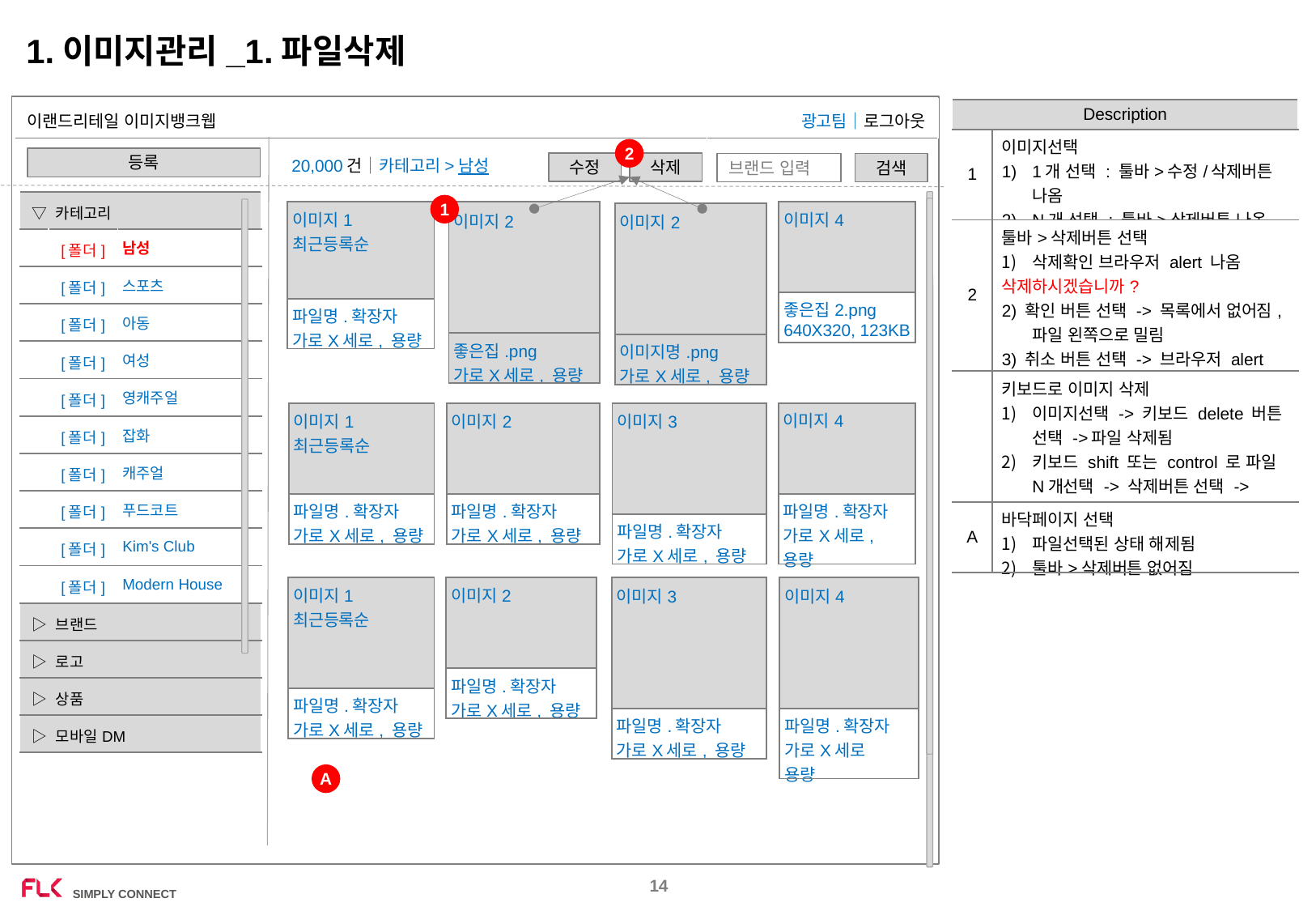

1.이미지관리_1.파일삭제
| 이랜드리테일 이미지뱅크웹 | 광고팀│로그아웃 |
| --- | --- |
| Description |  |
| --- | --- |
| 1 | 이미지선택 1개 선택 : 툴바>수정/삭제버튼 나옴 N개 선택 : 툴바>삭제버튼 나옴 |
| 2 | 툴바>삭제버튼 선택 삭제확인 브라우저 alert 나옴 삭제하시겠습니까? 2) 확인 버튼 선택 -> 목록에서 없어짐, 파일 왼쪽으로 밀림 3) 취소 버튼 선택 -> 브라우저 alert 없어짐 |
|  | 키보드로 이미지 삭제 이미지선택 -> 키보드 delete 버튼 선택 ->파일 삭제됨 키보드 shift 또는 control 로 파일N개선택 -> 삭제버튼 선택 -> 삭제됨 |
| A | 바닥페이지 선택 파일선택된 상태 해제됨 툴바>삭제버튼 없어짐 |

2
등록
20,000건│카테고리>남성
수정
삭제
브랜드 입력
검색

| ▽ 카테고리 |  |  |
| --- | --- | --- |
|  | [폴더] | 남성 |
|  | [폴더] | 스포츠 |
|  | [폴더] | 아동 |
|  | [폴더] | 여성 |
|  | [폴더] | 영캐주얼 |
|  | [폴더] | 잡화 |
|  | [폴더] | 캐주얼 |
|  | [폴더] | 푸드코트 |
|  | [폴더] | Kim's Club |
|  | [폴더] | Modern House |
| ▷ 브랜드 |  |  |
| ▷ 로고 |  |  |
| ▷ 상품 |  |  |
| ▷ 모바일DM |  |  |
1

| 이미지4 |
| --- |
| 좋은집2.png 640X320, 123KB |
| 이미지1 최근등록순 |
| --- |
| 파일명.확장자 가로X세로, 용량 |
| 이미지2 |
| --- |
| 좋은집.png 가로X세로, 용량 |
| 이미지2 |
| --- |
| 이미지명.png 가로X세로, 용량 |
| 이미지3 |
| --- |
| 파일명.확장자 가로X세로, 용량 |
| 이미지4 |
| --- |
| 파일명.확장자 가로X세로, 용량 |
| 이미지1 최근등록순 |
| --- |
| 파일명.확장자 가로X세로, 용량 |
| 이미지2 |
| --- |
| 파일명.확장자 가로X세로, 용량 |
| 이미지3 |
| --- |
| 파일명.확장자 가로X세로, 용량 |
| 이미지4 |
| --- |
| 파일명.확장자 가로X세로 용량 |
| 이미지1 최근등록순 |
| --- |
| 파일명.확장자 가로X세로, 용량 |
| 이미지2 |
| --- |
| 파일명.확장자 가로X세로, 용량 |
A